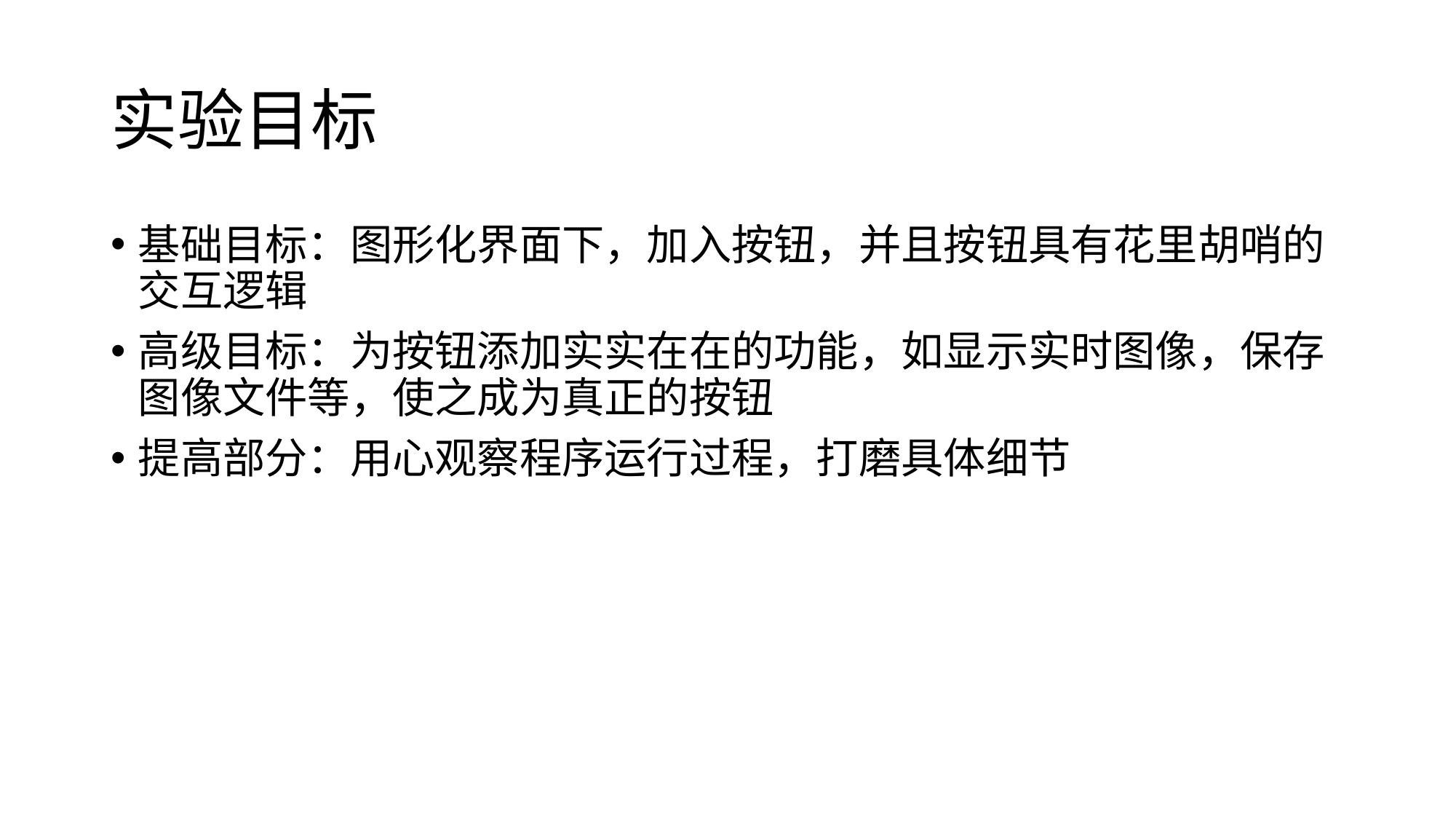

# 实验目标
基础目标：图形化界面下，加入按钮，并且按钮具有花里胡哨的交互逻辑
高级目标：为按钮添加实实在在的功能，如显示实时图像，保存图像文件等，使之成为真正的按钮
提高部分：用心观察程序运行过程，打磨具体细节